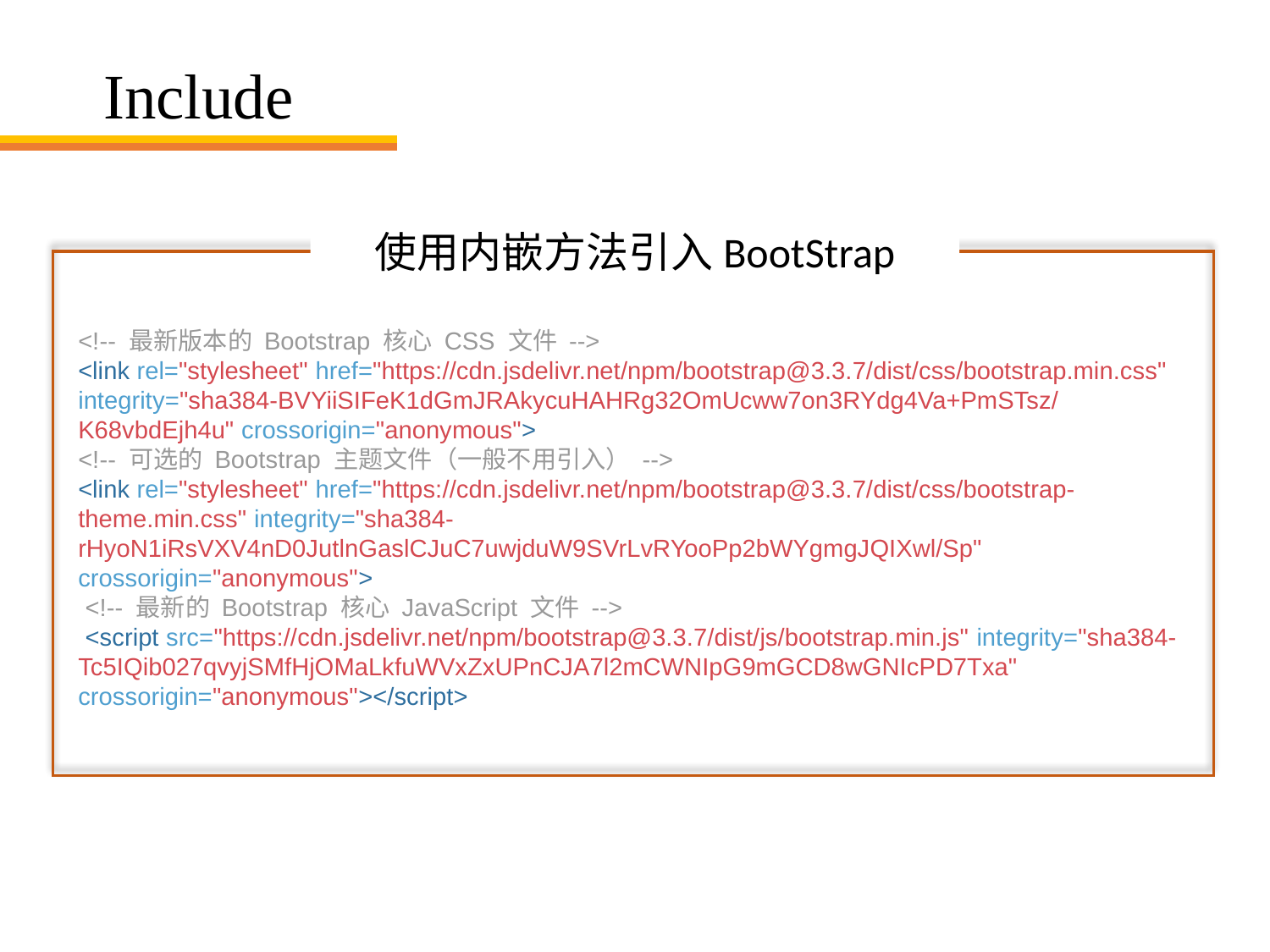

# Include
使用内嵌方法引入BootStrap

<!-- 最新版本的 Bootstrap 核心 CSS 文件 -->
<link rel="stylesheet" href="https://cdn.jsdelivr.net/npm/bootstrap@3.3.7/dist/css/bootstrap.min.css" integrity="sha384-BVYiiSIFeK1dGmJRAkycuHAHRg32OmUcww7on3RYdg4Va+PmSTsz/K68vbdEjh4u" crossorigin="anonymous">
<!-- 可选的 Bootstrap 主题文件（一般不用引入） -->
<link rel="stylesheet" href="https://cdn.jsdelivr.net/npm/bootstrap@3.3.7/dist/css/bootstrap-theme.min.css" integrity="sha384-rHyoN1iRsVXV4nD0JutlnGaslCJuC7uwjduW9SVrLvRYooPp2bWYgmgJQIXwl/Sp" crossorigin="anonymous">
 <!-- 最新的 Bootstrap 核心 JavaScript 文件 -->
 <script src="https://cdn.jsdelivr.net/npm/bootstrap@3.3.7/dist/js/bootstrap.min.js" integrity="sha384-Tc5IQib027qvyjSMfHjOMaLkfuWVxZxUPnCJA7l2mCWNIpG9mGCD8wGNIcPD7Txa" crossorigin="anonymous"></script>